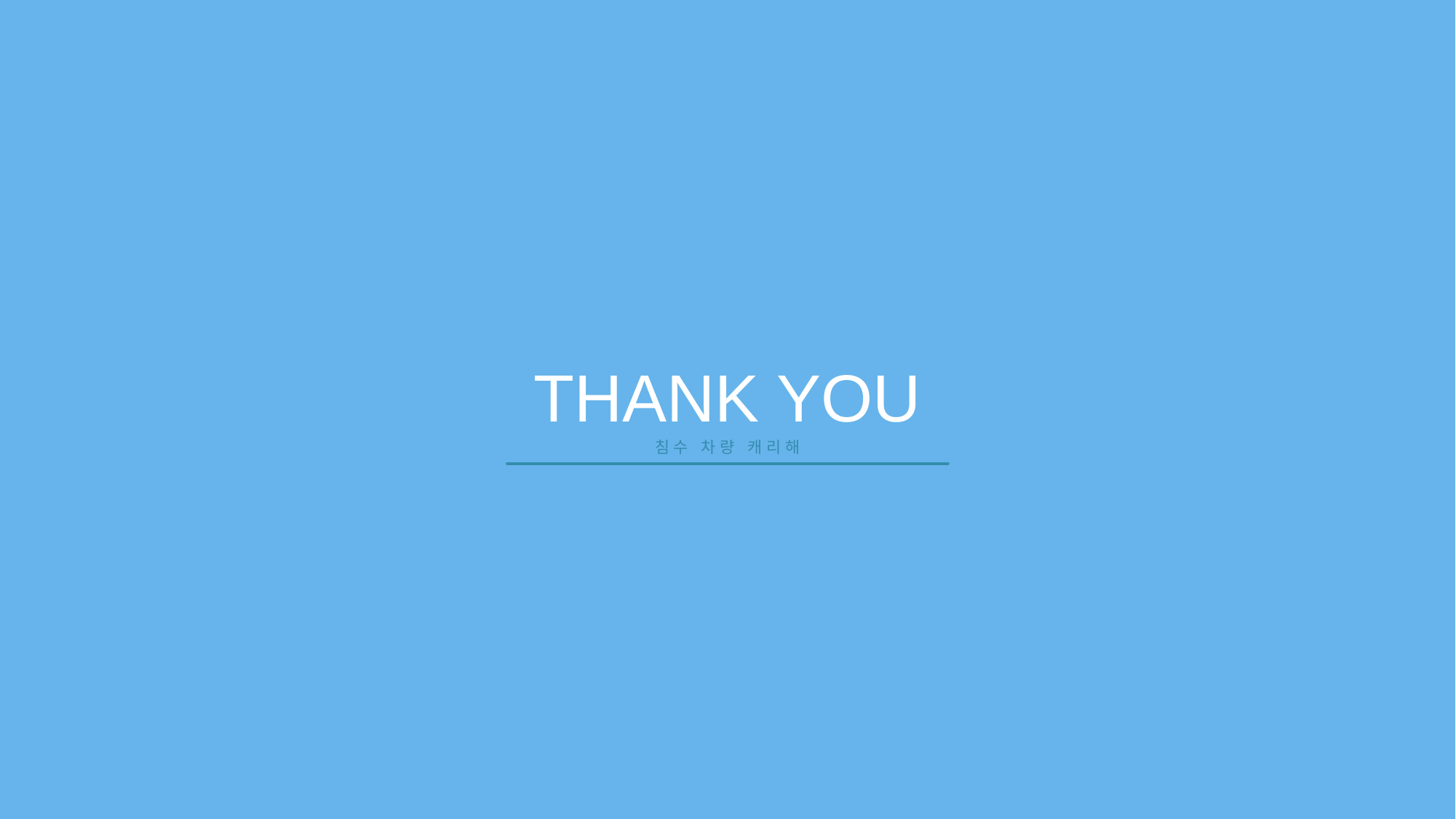

THANK YOU
침 수   차 량   캐 리 해